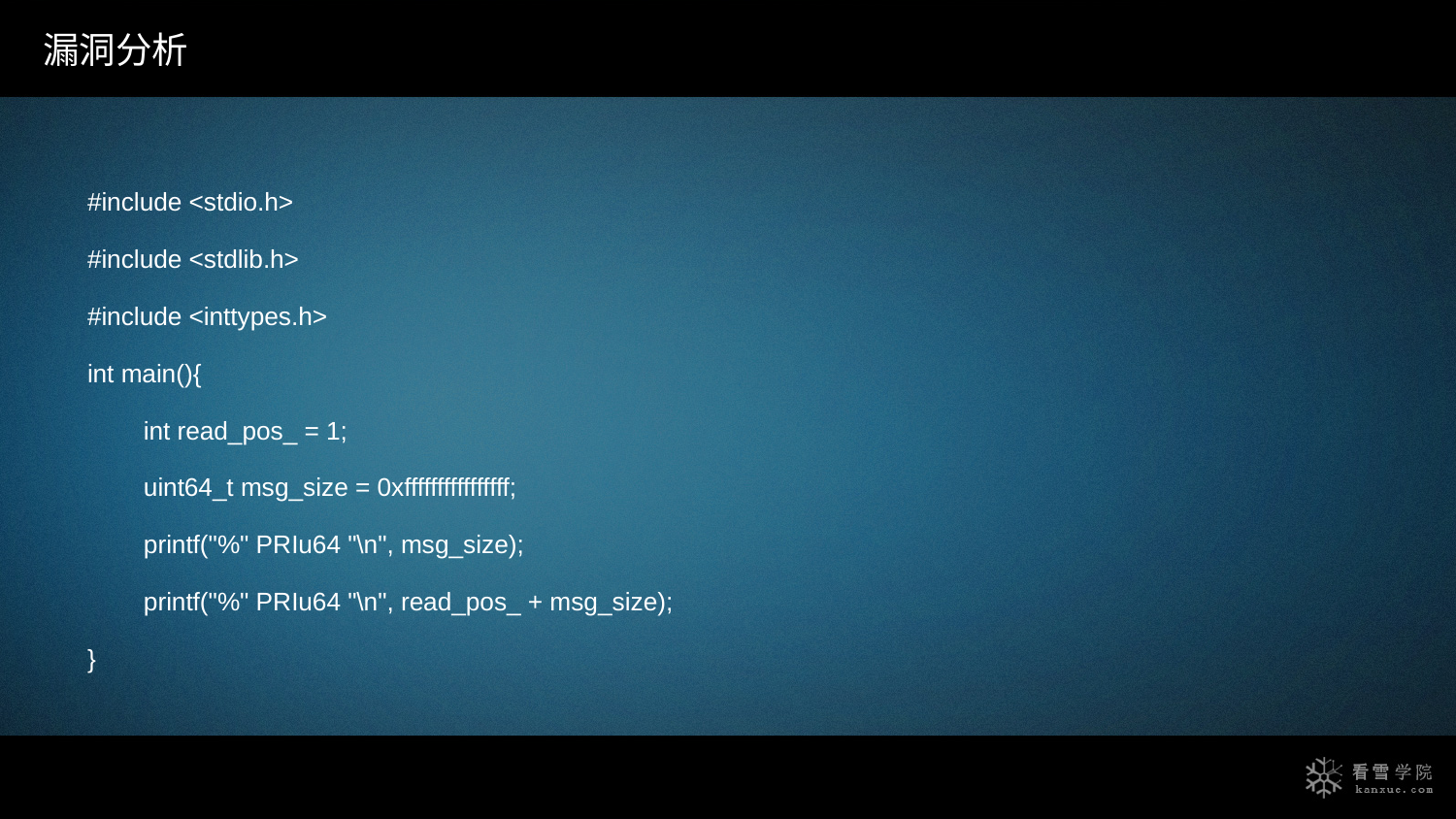

漏洞分析
#include <stdio.h>
#include <stdlib.h>
#include <inttypes.h>
int main(){
        int read_pos_ = 1;
        uint64_t msg_size = 0xffffffffffffffff;
        printf("%" PRIu64 "\n", msg_size);
        printf("%" PRIu64 "\n", read_pos_ + msg_size);
}